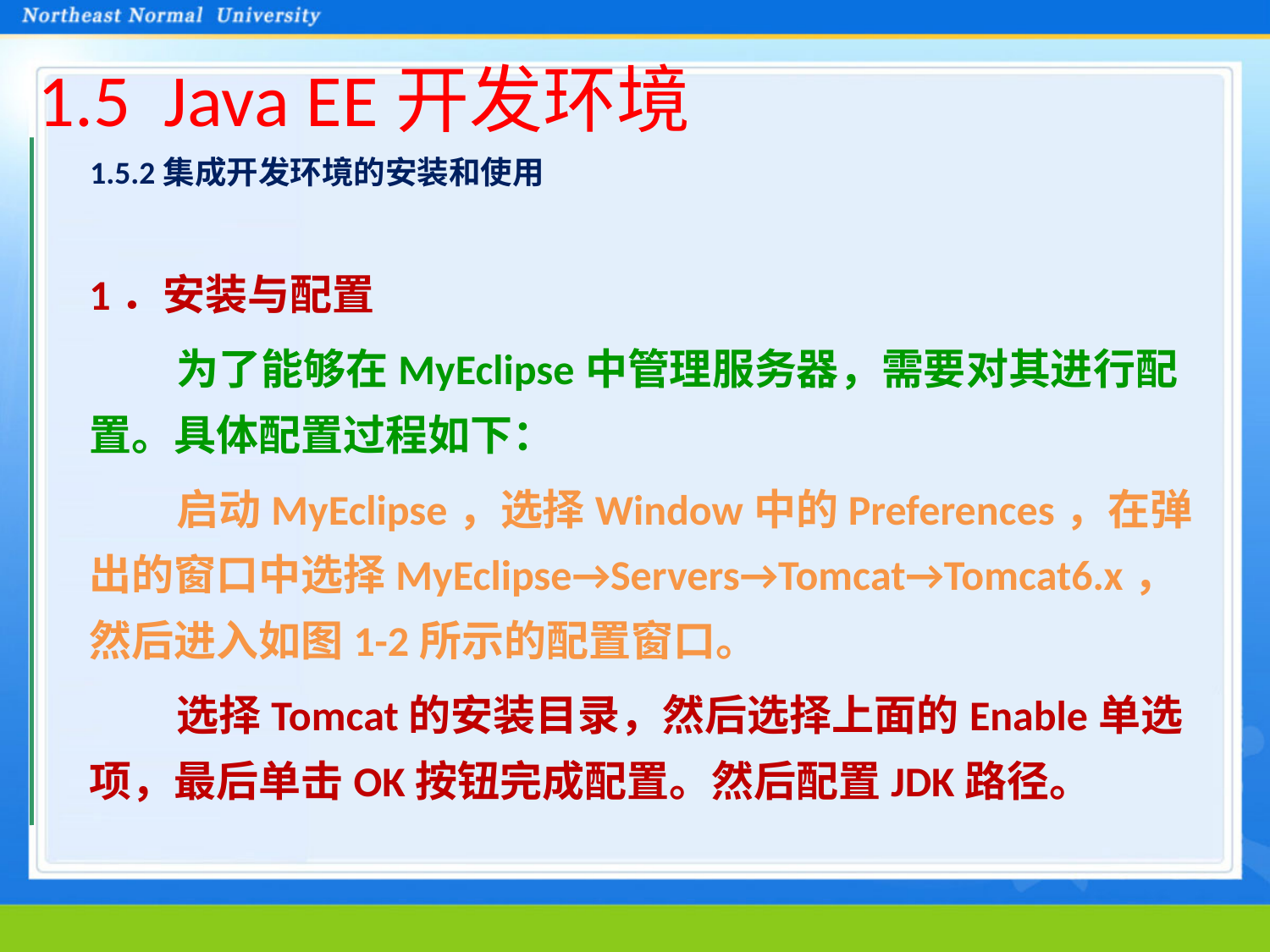

# 1.5  Java EE开发环境
1.5.2集成开发环境的安装和使用
1．安装与配置
为了能够在MyEclipse中管理服务器，需要对其进行配置。具体配置过程如下：
启动MyEclipse，选择Window中的Preferences，在弹出的窗口中选择MyEclipse→Servers→Tomcat→Tomcat6.x，然后进入如图1-2所示的配置窗口。
选择Tomcat的安装目录，然后选择上面的Enable单选项，最后单击OK按钮完成配置。然后配置JDK路径。